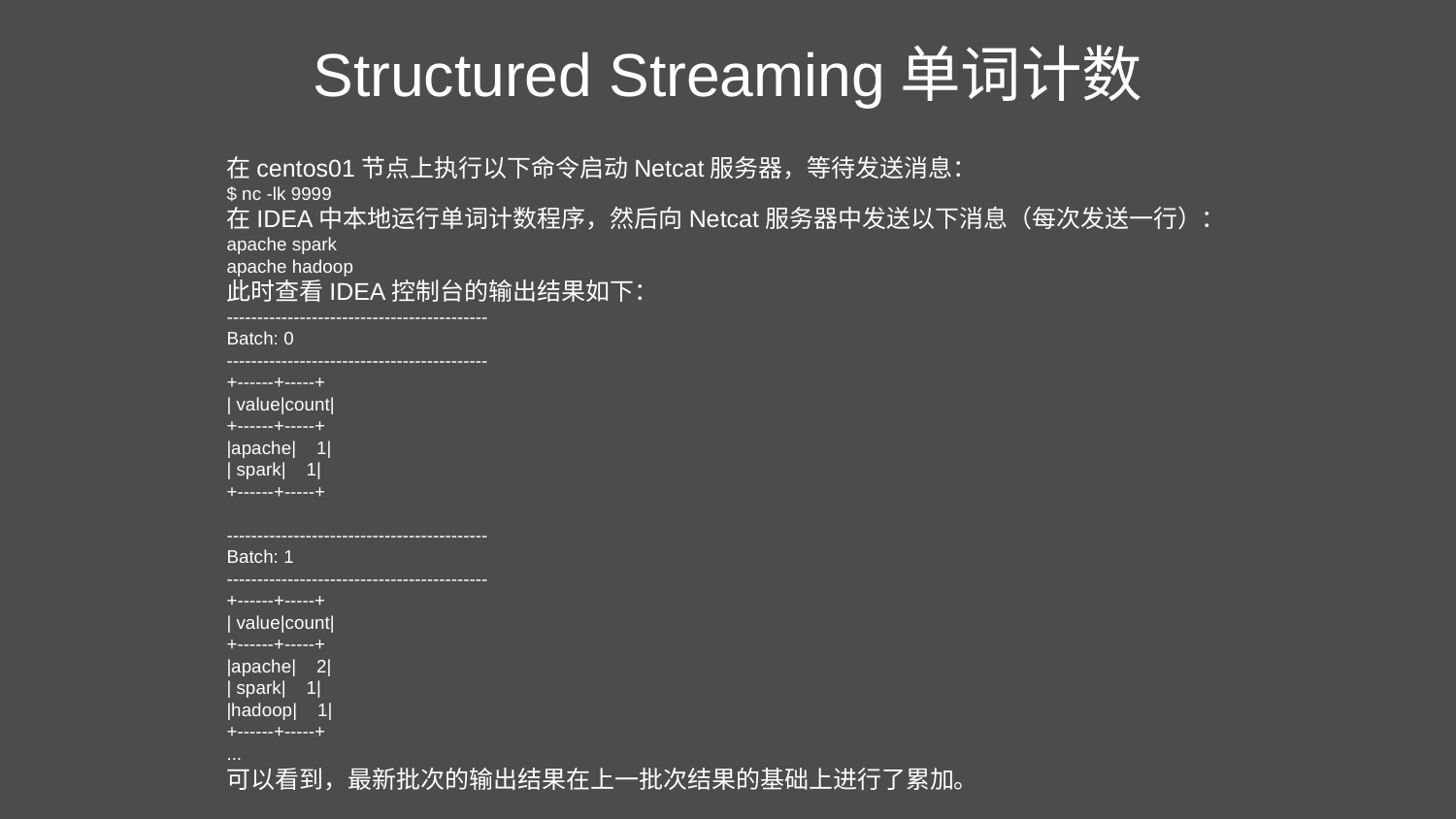

Structured Streaming单词计数

在centos01节点上执行以下命令启动Netcat服务器，等待发送消息：
$ nc -lk 9999
在IDEA中本地运行单词计数程序，然后向Netcat服务器中发送以下消息（每次发送一行）：
apache spark
apache hadoop
此时查看IDEA控制台的输出结果如下：
-------------------------------------------
Batch: 0
-------------------------------------------
+------+-----+
| value|count|
+------+-----+
|apache|    1|
| spark|    1|
+------+-----+

-------------------------------------------
Batch: 1
-------------------------------------------
+------+-----+
| value|count|
+------+-----+
|apache|    2|
| spark|    1|
|hadoop|    1|
+------+-----+
...
可以看到，最新批次的输出结果在上一批次结果的基础上进行了累加。